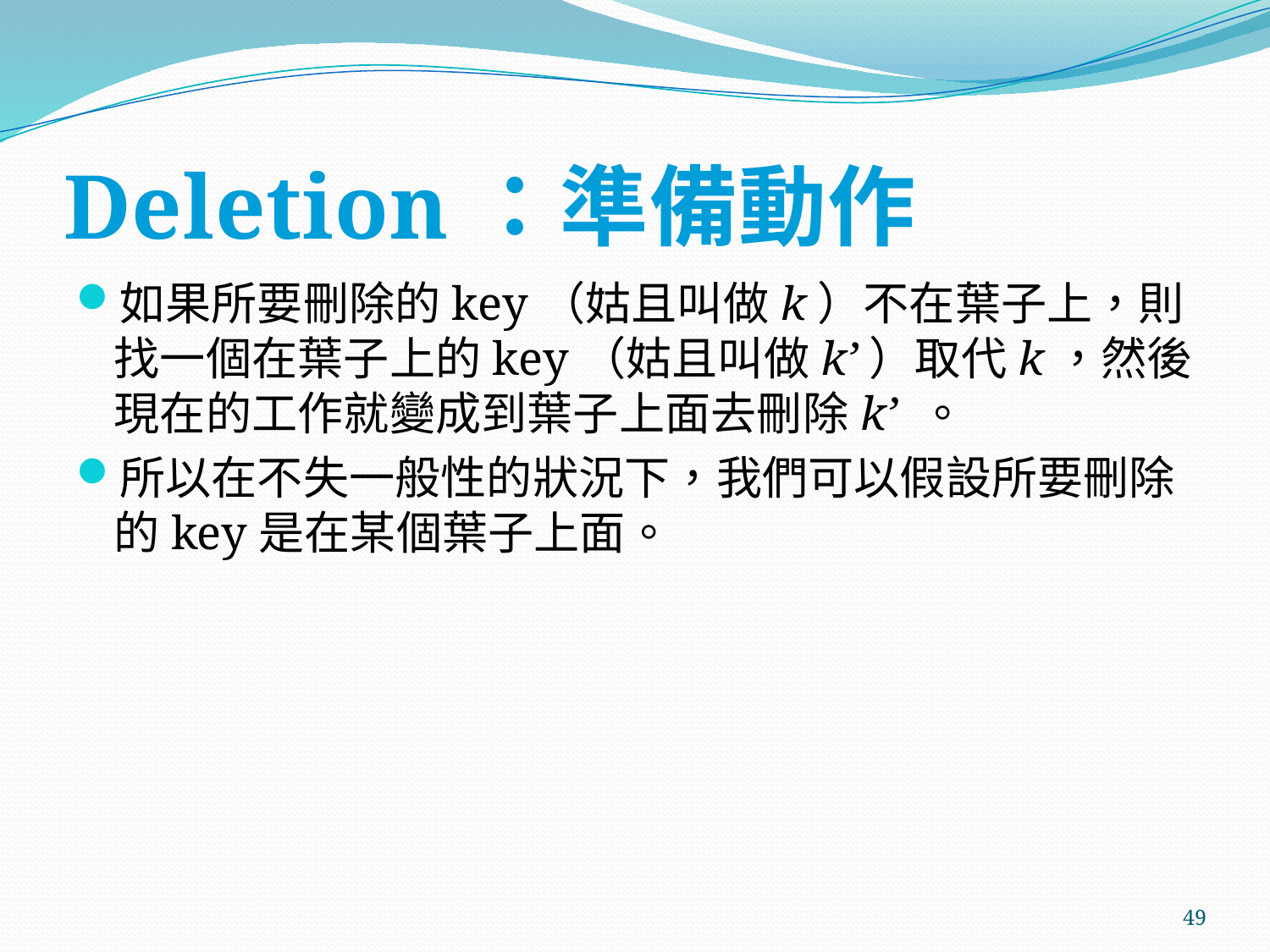

# Deletion：準備動作
如果所要刪除的key（姑且叫做k）不在葉子上，則找一個在葉子上的key（姑且叫做k’）取代k，然後現在的工作就變成到葉子上面去刪除k’ 。
所以在不失一般性的狀況下，我們可以假設所要刪除的key是在某個葉子上面。
49